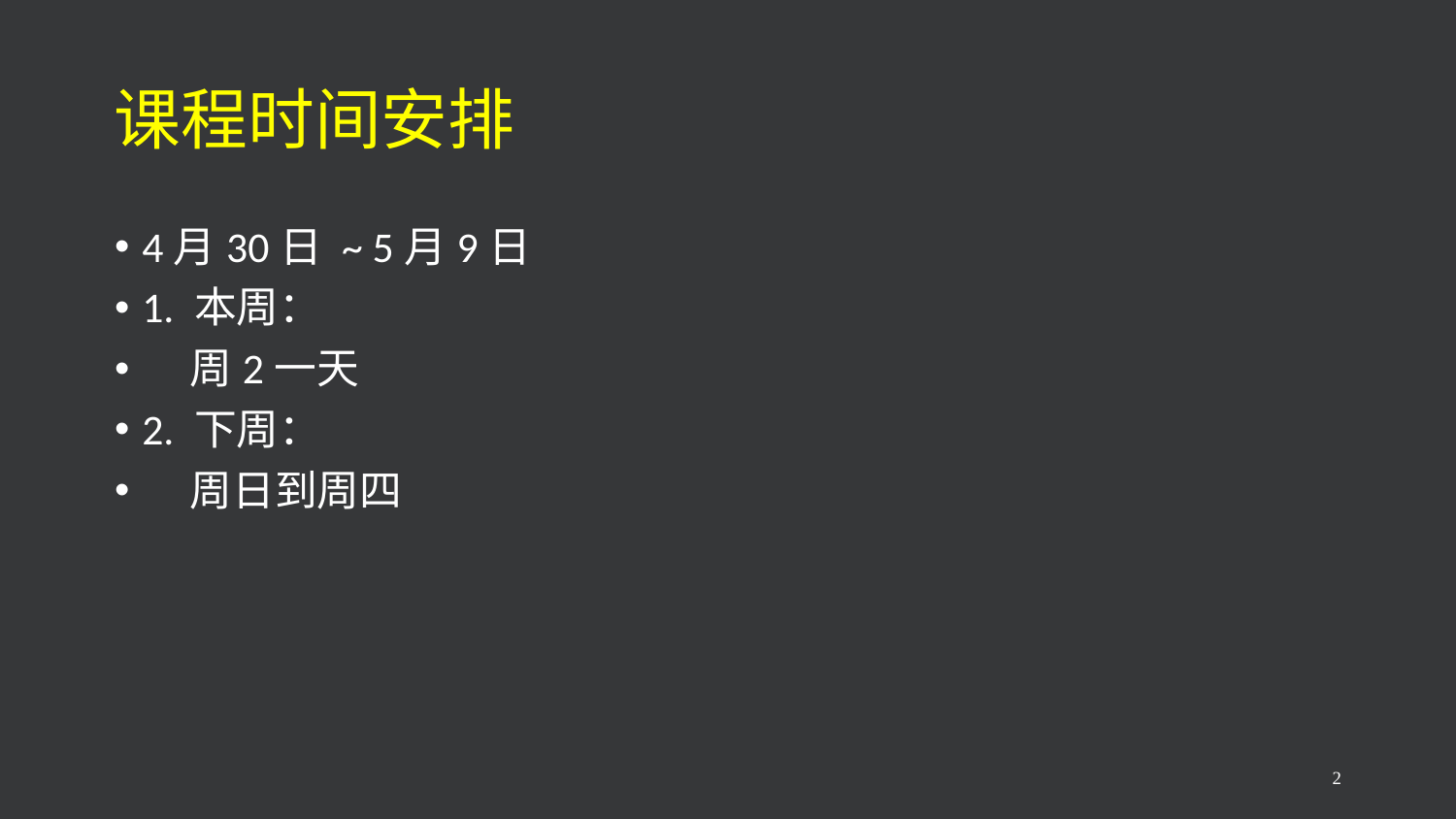

# 课程时间安排
4月30日 ~ 5月9日
1. 本周：
    周2一天
2. 下周：
    周日到周四
2